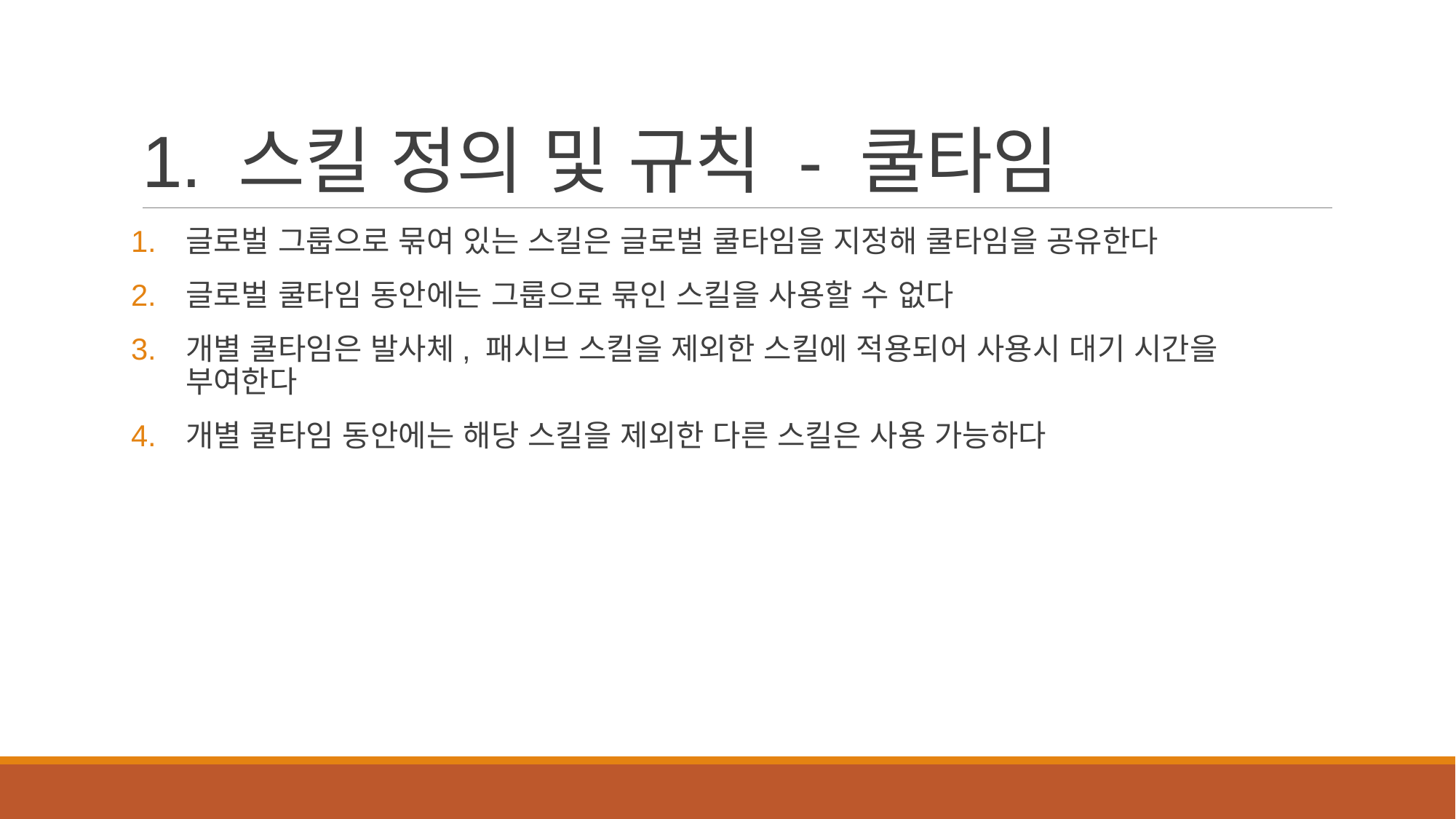

# 1. 스킬 정의 및 규칙 - 쿨타임
글로벌 그룹으로 묶여 있는 스킬은 글로벌 쿨타임을 지정해 쿨타임을 공유한다
글로벌 쿨타임 동안에는 그룹으로 묶인 스킬을 사용할 수 없다
개별 쿨타임은 발사체, 패시브 스킬을 제외한 스킬에 적용되어 사용시 대기 시간을 부여한다
개별 쿨타임 동안에는 해당 스킬을 제외한 다른 스킬은 사용 가능하다